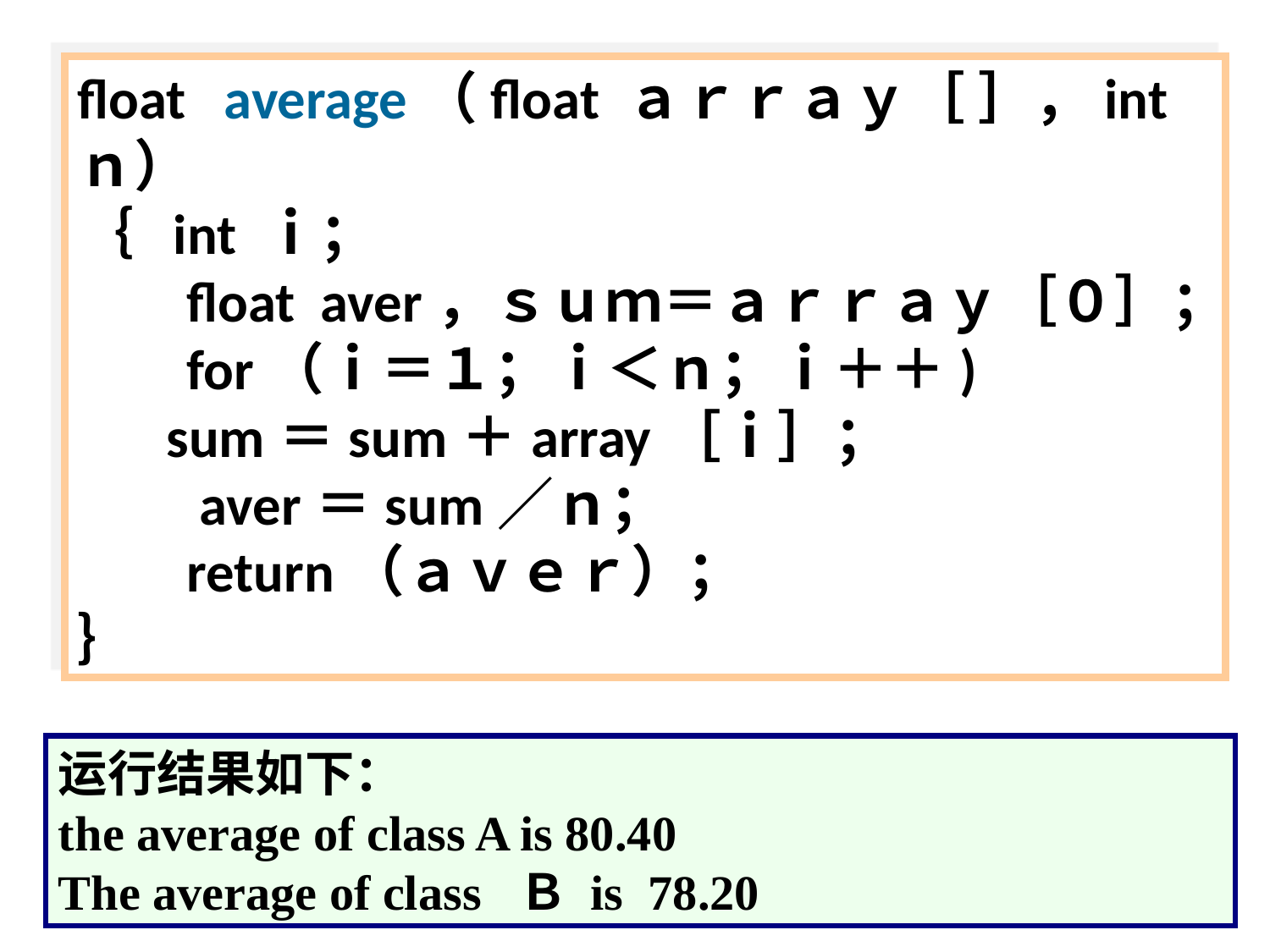

float   average（float ａｒｒａｙ［ ］，int ｎ）
｛  int ｉ；
 　 float  aver，ｓｕｍ＝ａｒｒａｙ［０］；
 　 for（ｉ＝１；ｉ＜ｎ；ｉ＋＋)
       sum＝sum＋array［ｉ］；
 　  aver＝sum／ｎ；
 　 return（ａｖｅｒ）；
｝
运行结果如下：
the average of class A is 80.40
The average of class  Ｂ is  78.20
75